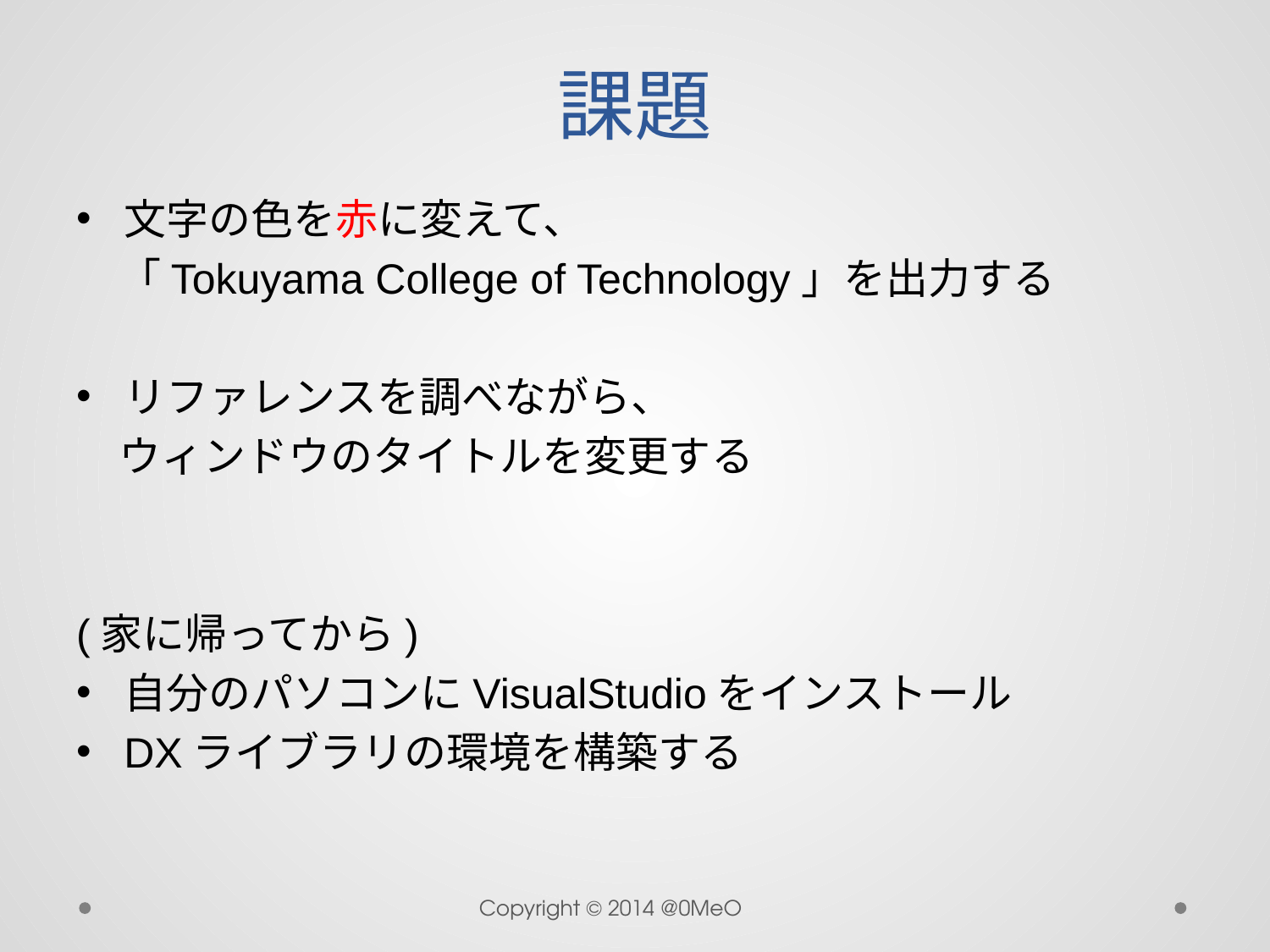

# 課題
文字の色を赤に変えて、
　「Tokuyama College of Technology」を出力する

リファレンスを調べながら、
　ウィンドウのタイトルを変更する

(家に帰ってから)
自分のパソコンにVisualStudioをインストール
DXライブラリの環境を構築する